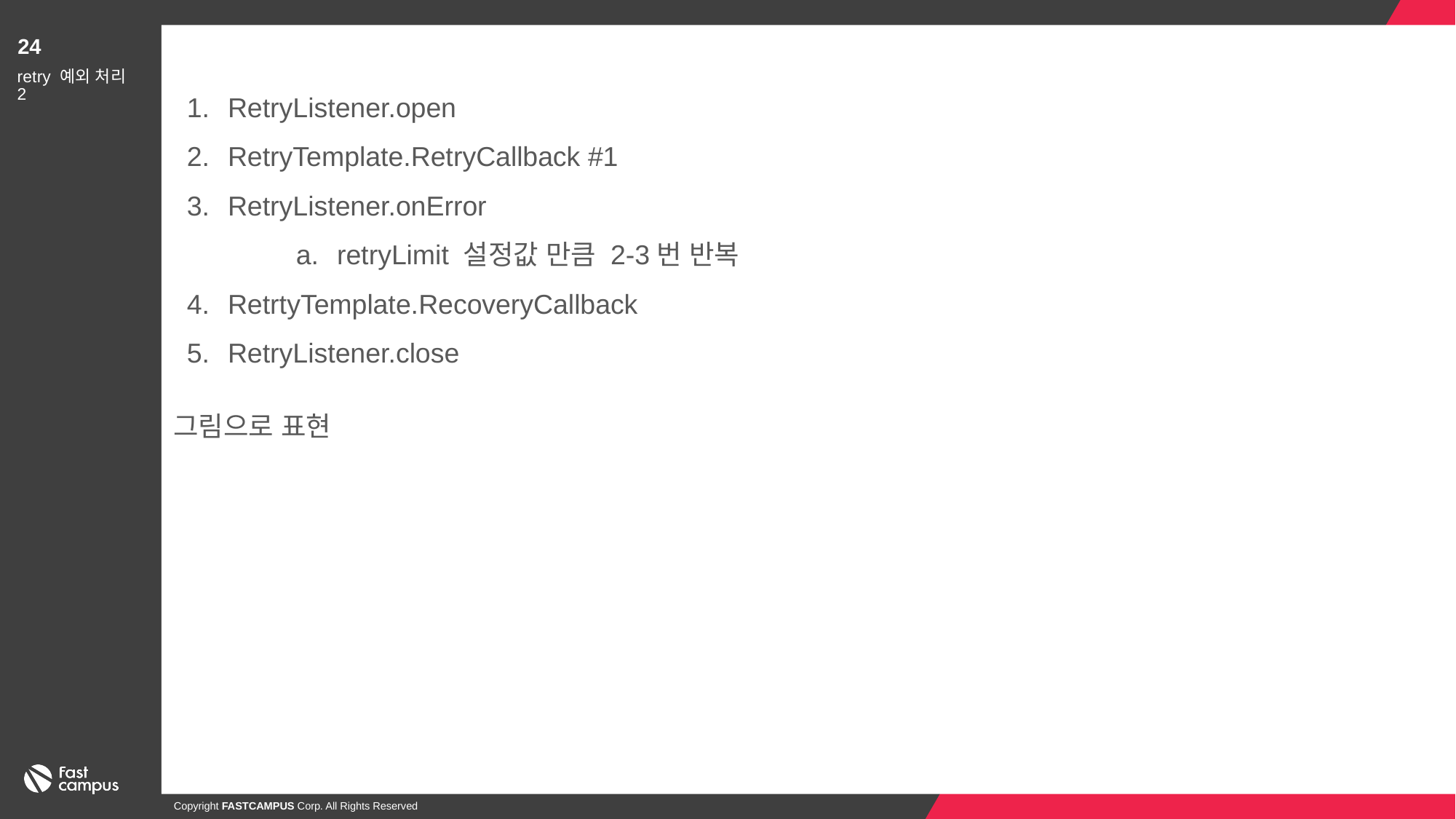

24
RetryListener.open
RetryTemplate.RetryCallback #1
RetryListener.onError
retryLimit 설정값 만큼 2-3번 반복
RetrtyTemplate.RecoveryCallback
RetryListener.close
그림으로 표현
retry 예외 처리 2